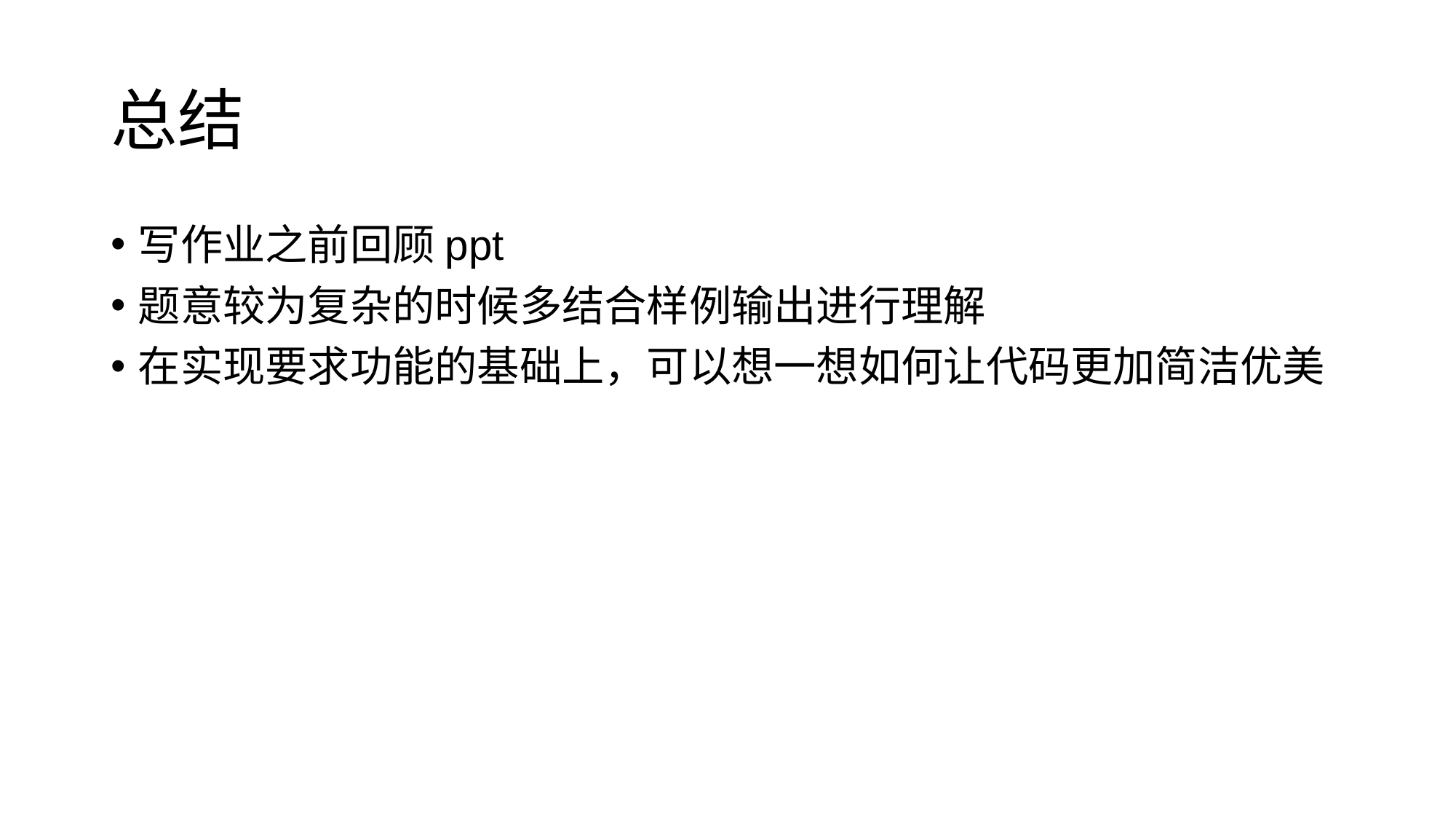

# 总结
写作业之前回顾ppt
题意较为复杂的时候多结合样例输出进行理解
在实现要求功能的基础上，可以想一想如何让代码更加简洁优美